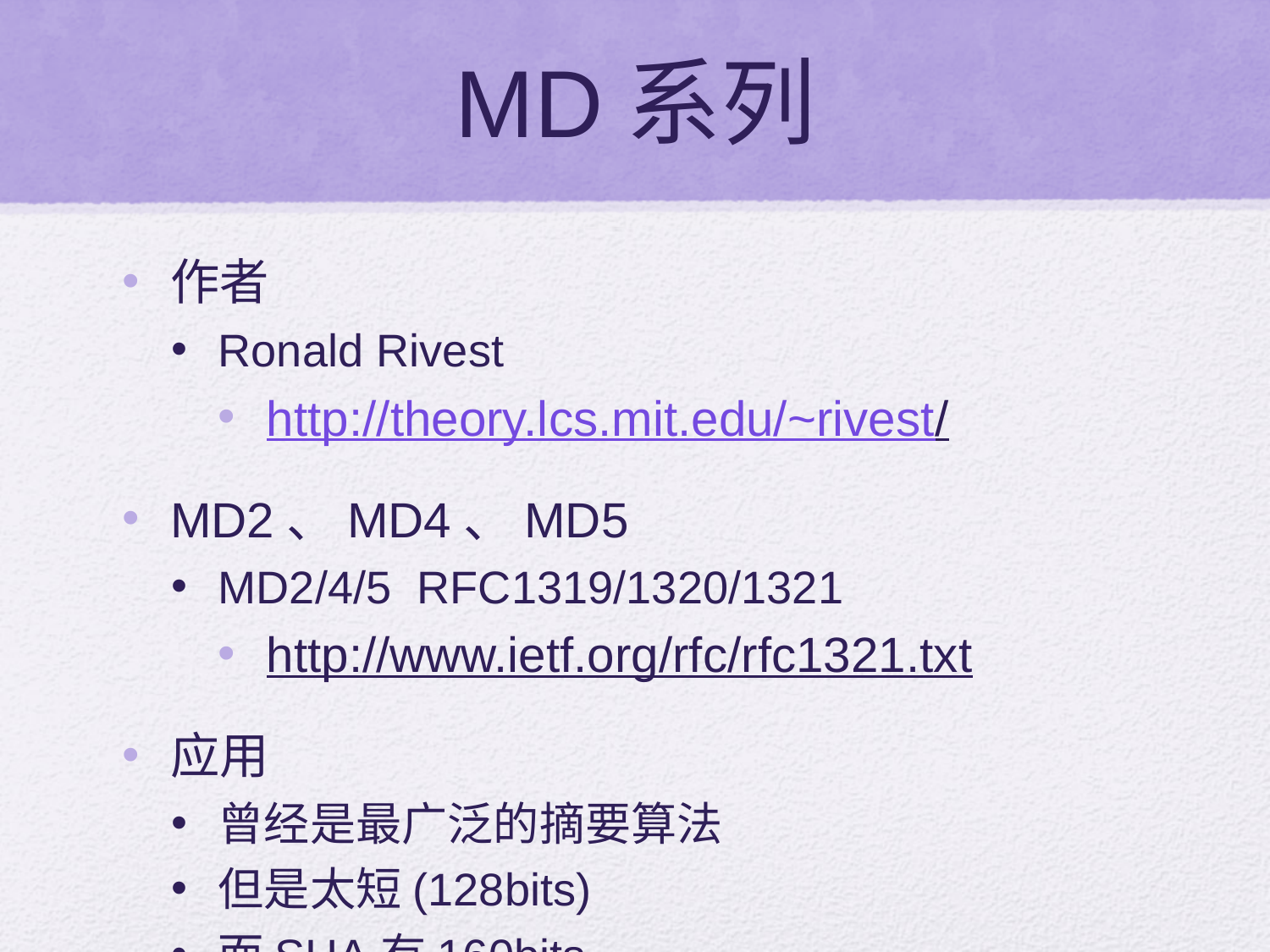

# MD系列
作者
Ronald Rivest
http://theory.lcs.mit.edu/~rivest/
MD2、MD4、MD5
MD2/4/5  RFC1319/1320/1321
http://www.ietf.org/rfc/rfc1321.txt
应用
曾经是最广泛的摘要算法
但是太短(128bits)
而SHA有160bits